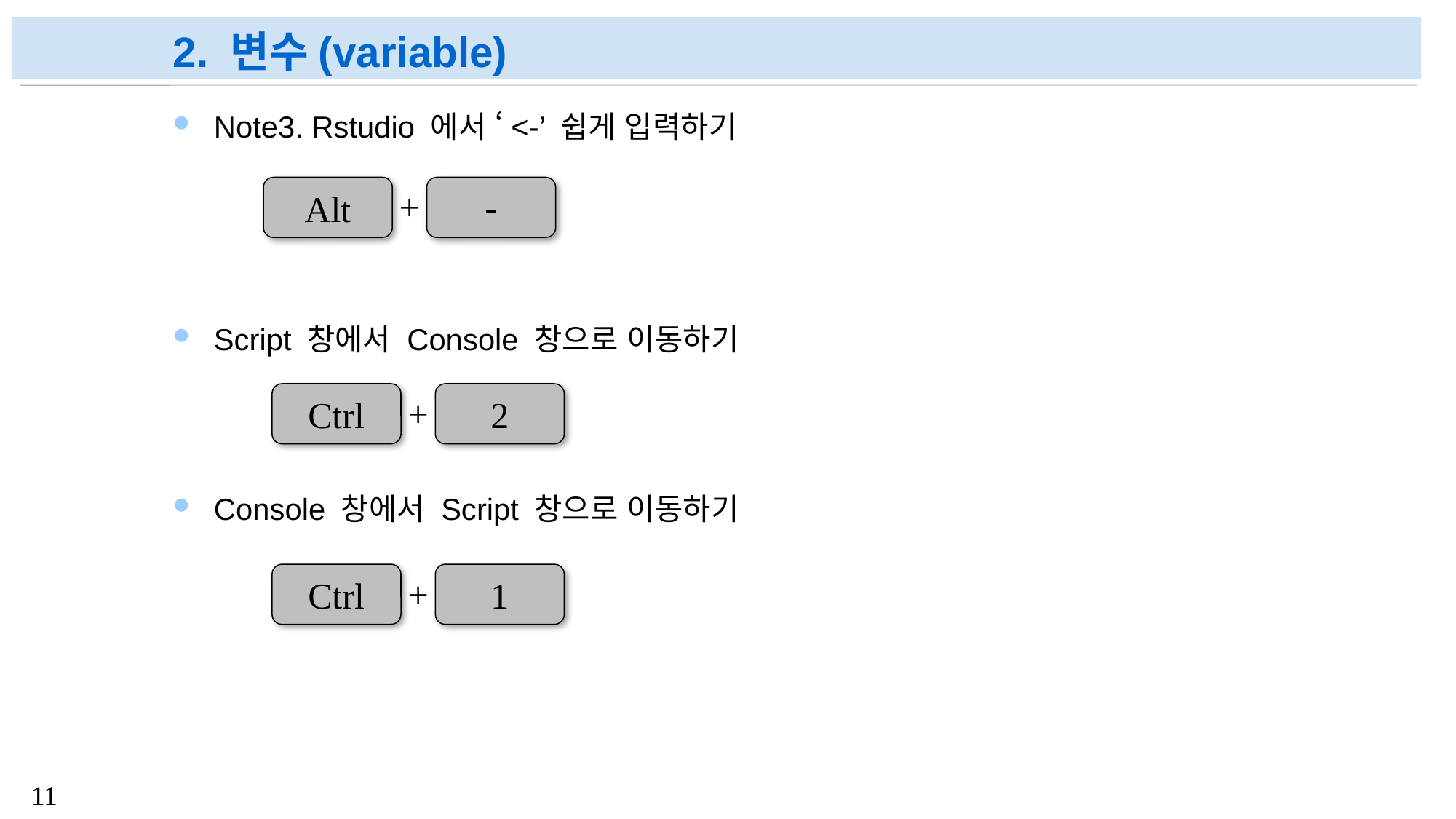

# 2. 변수(variable)
Note3. Rstudio 에서 ‘<-’ 쉽게 입력하기

Script 창에서 Console 창으로 이동하기

Console 창에서 Script 창으로 이동하기

Alt
−
+
Ctrl
2
+
Ctrl
1
+